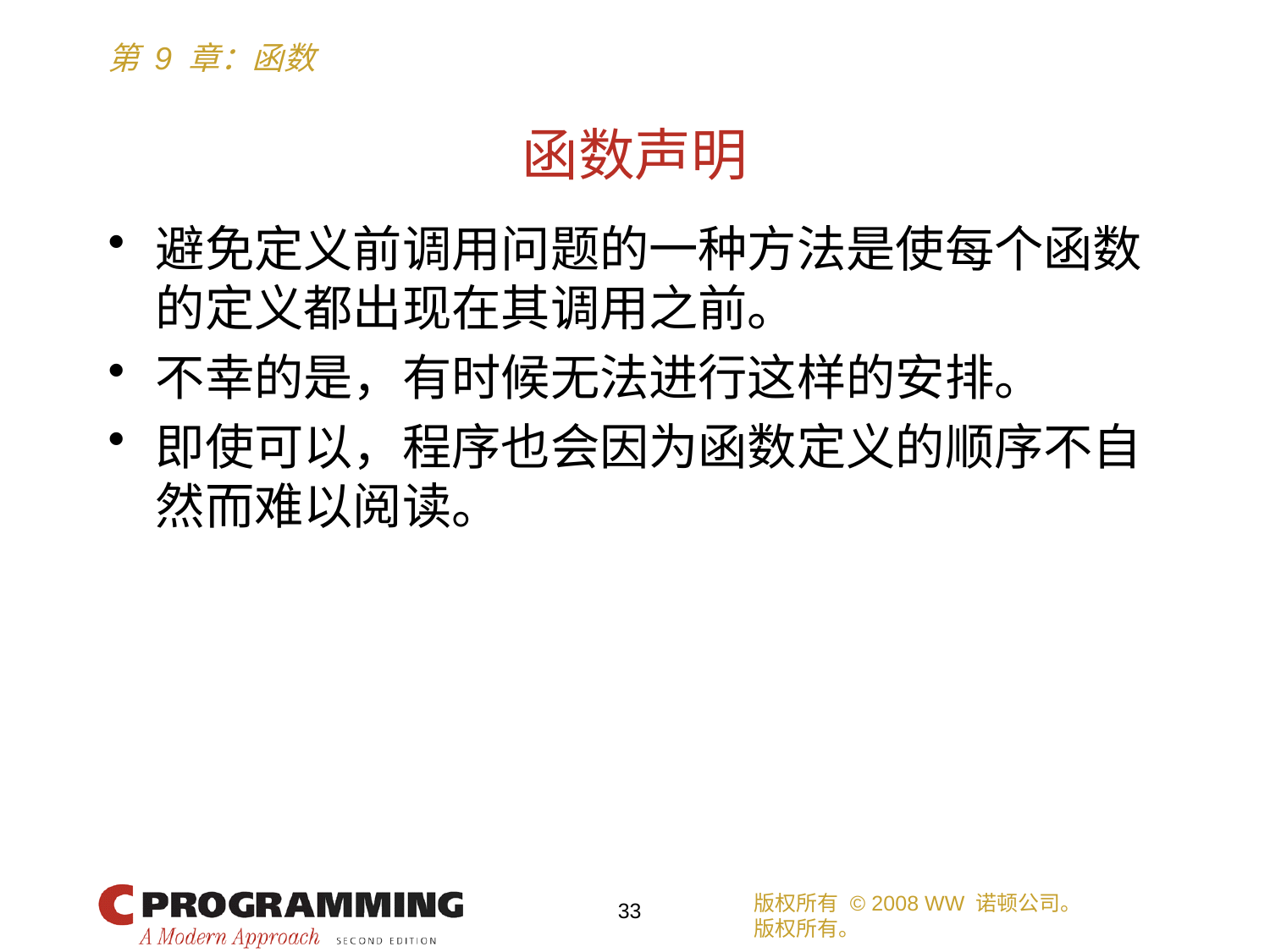

# 函数声明
避免定义前调用问题的一种方法是使每个函数的定义都出现在其调用之前。
不幸的是，有时候无法进行这样的安排。
即使可以，程序也会因为函数定义的顺序不自然而难以阅读。
版权所有 © 2008 WW 诺顿公司。
版权所有。
33